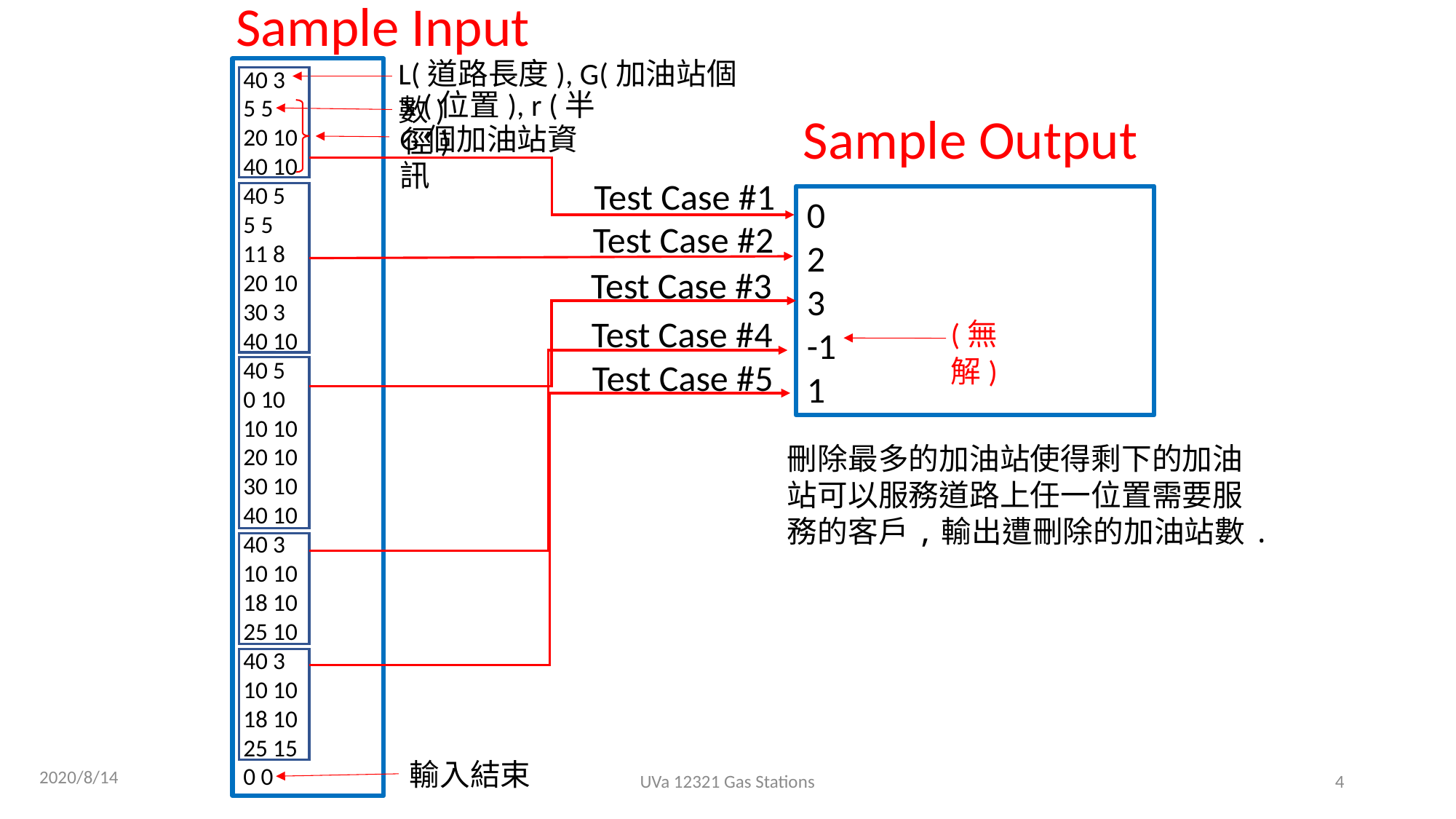

Sample Input
L(道路長度), G(加油站個數)
40 3
5 5
20 10
40 10
40 5
5 5
11 8
20 10
30 3
40 10
40 5
0 10
10 10
20 10
30 10
40 10
40 3
10 10
18 10
25 10
40 3
10 10
18 10
25 15
0 0

x (位置), r (半徑)
Sample Output

G個加油站資訊
Test Case #1

0
2
3
-1
1
Test Case #2
Test Case #3
Test Case #4
(無解)
Test Case #5

刪除最多的加油站使得剩下的加油站可以服務道路上任一位置需要服務的客戶,輸出遭刪除的加油站數.

輸入結束
2020/8/14
UVa 12321 Gas Stations
4